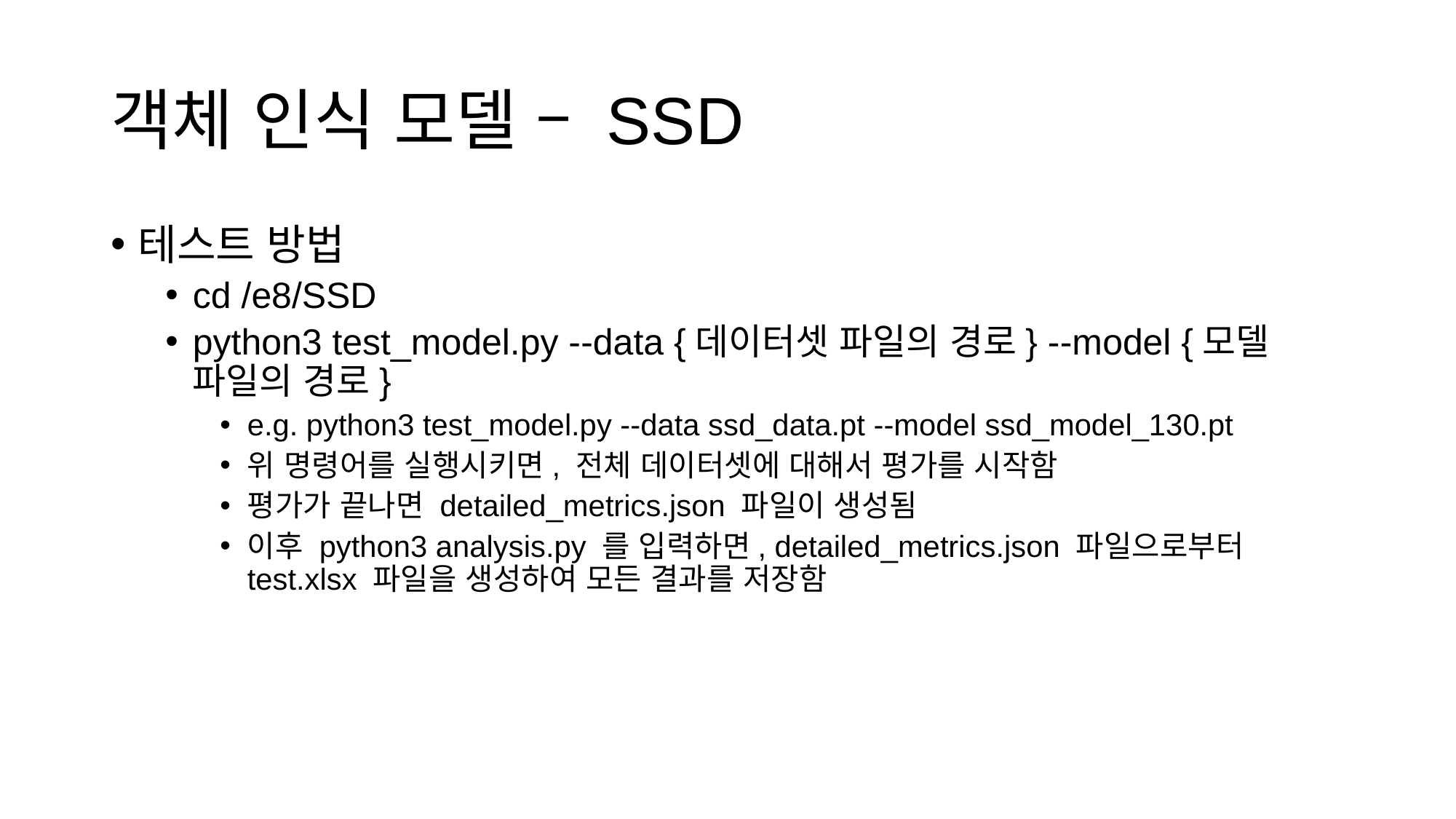

# 객체 인식 모델 – SSD
테스트 방법
cd /e8/SSD
python3 test_model.py --data {데이터셋 파일의 경로} --model {모델 파일의 경로}
e.g. python3 test_model.py --data ssd_data.pt --model ssd_model_130.pt
위 명령어를 실행시키면, 전체 데이터셋에 대해서 평가를 시작함
평가가 끝나면 detailed_metrics.json 파일이 생성됨
이후 python3 analysis.py 를 입력하면, detailed_metrics.json 파일으로부터 test.xlsx 파일을 생성하여 모든 결과를 저장함